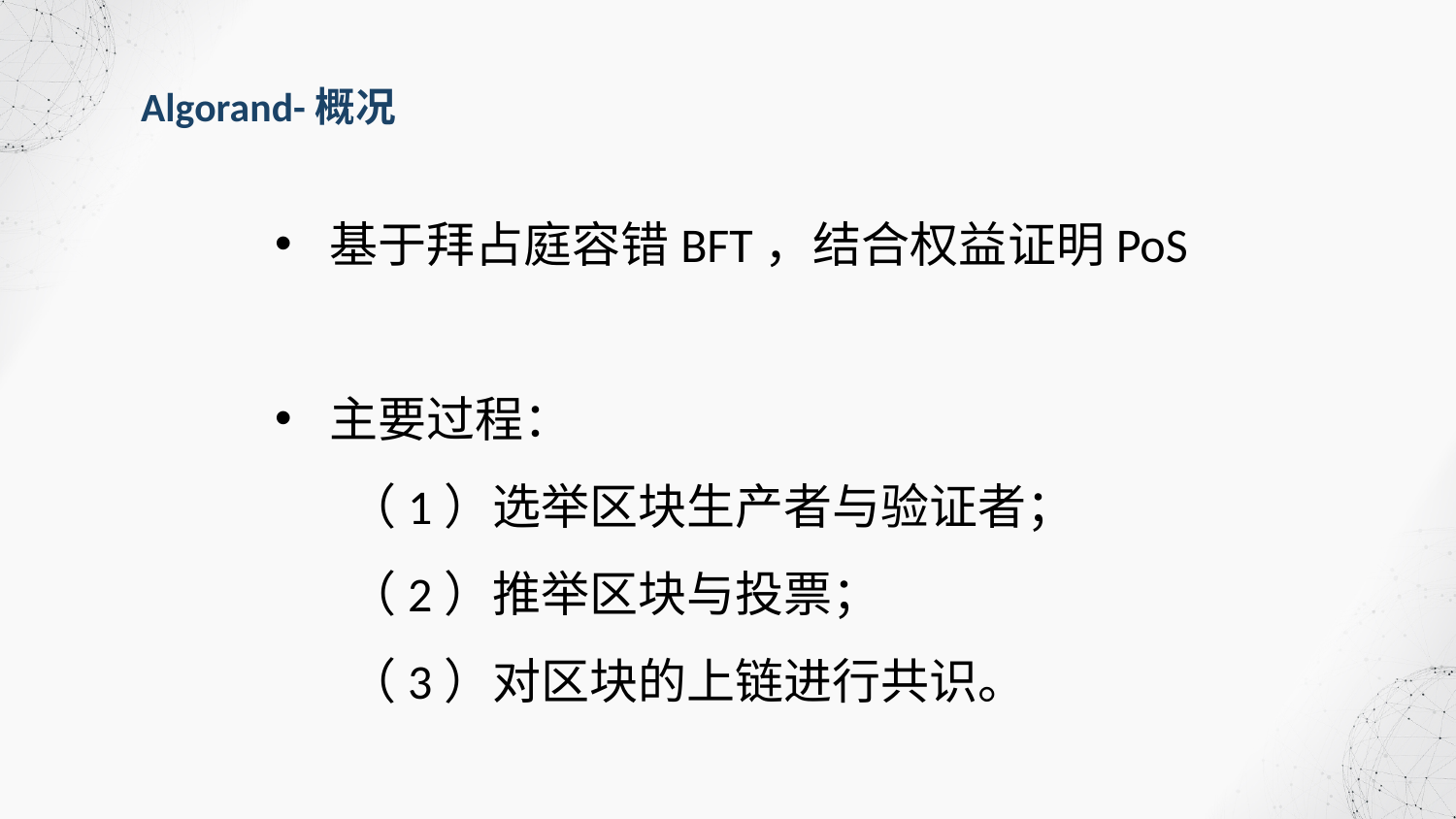

Algorand-概况
基于拜占庭容错BFT，结合权益证明PoS

主要过程：
（1）选举区块生产者与验证者；
（2）推举区块与投票；
（3）对区块的上链进行共识。